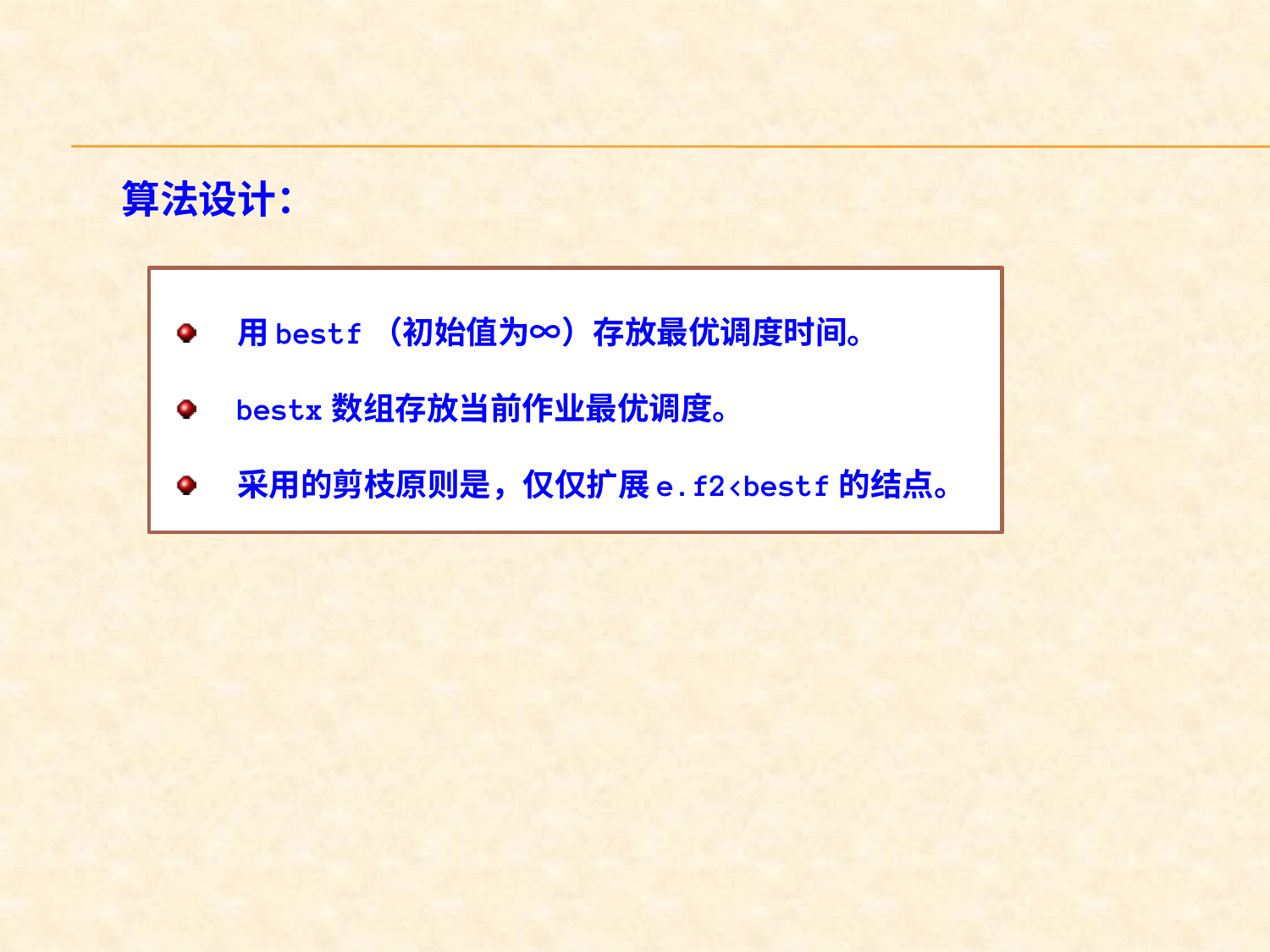

算法设计：
用bestf（初始值为∞）存放最优调度时间。
bestx数组存放当前作业最优调度。
采用的剪枝原则是，仅仅扩展e.f2<bestf的结点。